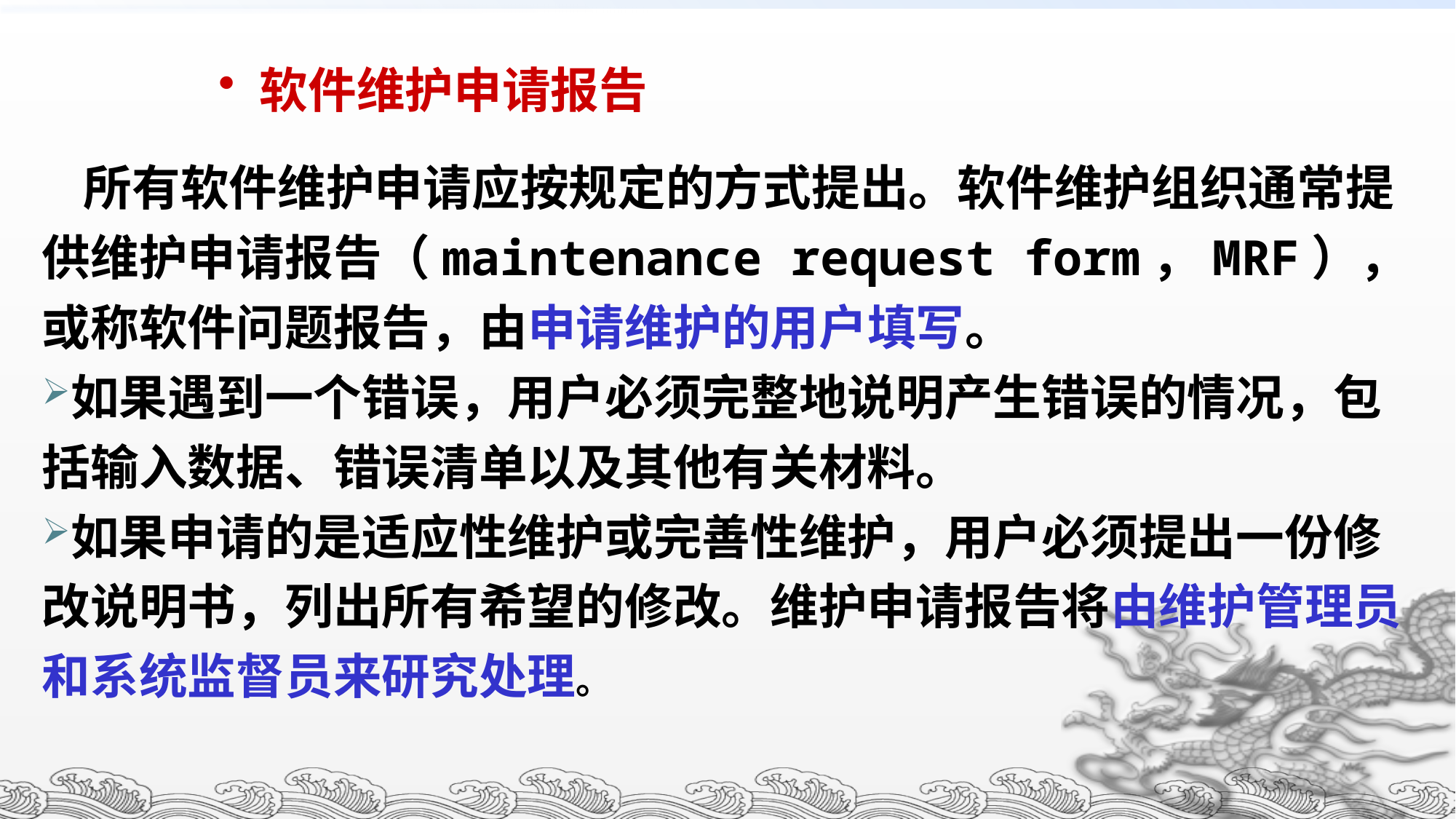

软件维护申请报告
    所有软件维护申请应按规定的方式提出。软件维护组织通常提供维护申请报告（maintenance request form，MRF），或称软件问题报告，由申请维护的用户填写。
如果遇到一个错误，用户必须完整地说明产生错误的情况，包括输入数据、错误清单以及其他有关材料。
如果申请的是适应性维护或完善性维护，用户必须提出一份修改说明书，列出所有希望的修改。维护申请报告将由维护管理员和系统监督员来研究处理。